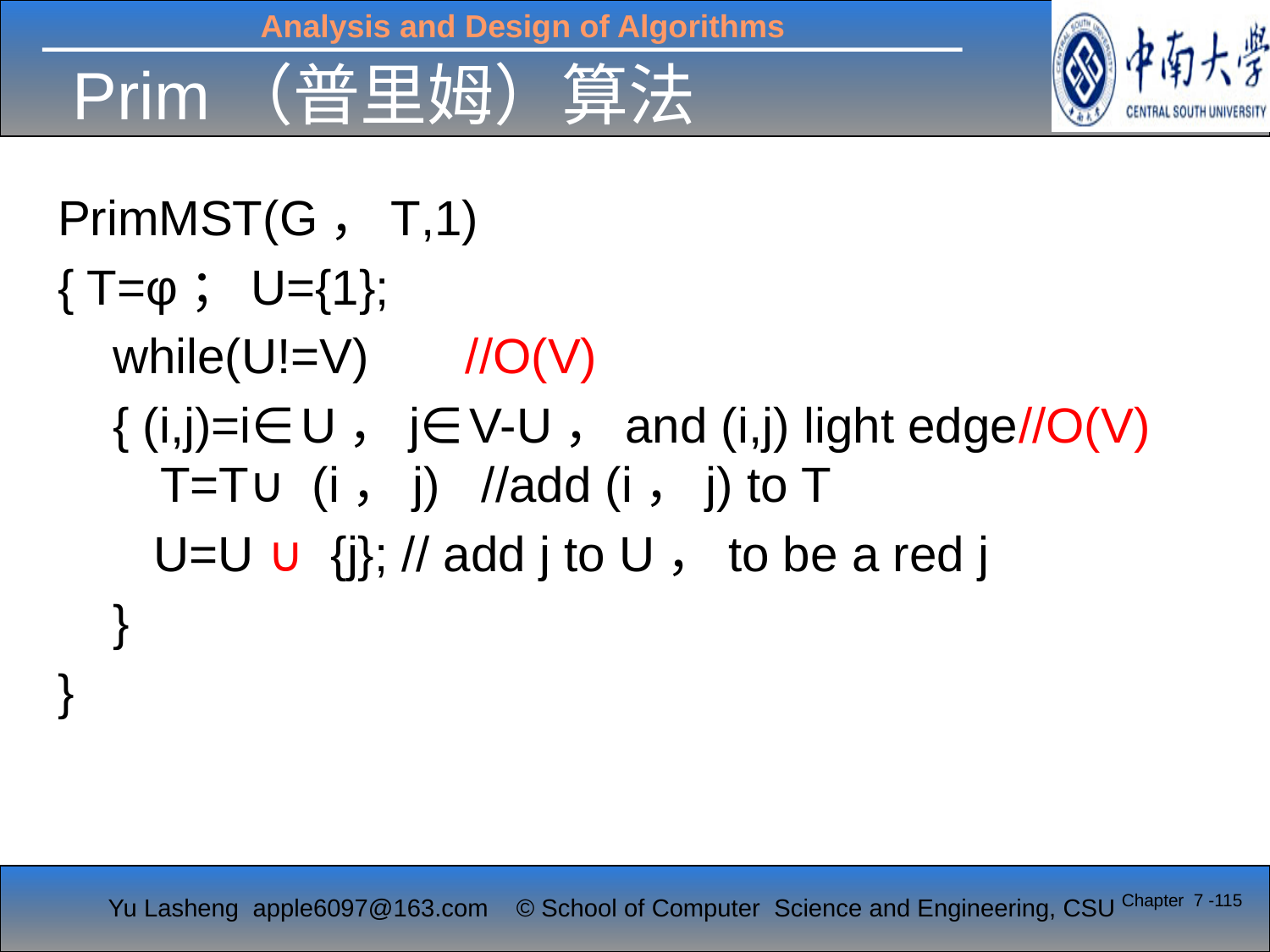

# Prim（普里姆）算法
PrimMST(G，T,1)
{ T=φ；U={1};
    while(U!=V)       //O(V)
    { (i,j)=i∈U，j∈V-U，and (i,j) light edge//O(V)
    T=T∪ (i，j)   //add (i，j) to T
       U=U ∪ {j}; // add j to U，to be a red j
    }
}
Chapter  7 -115